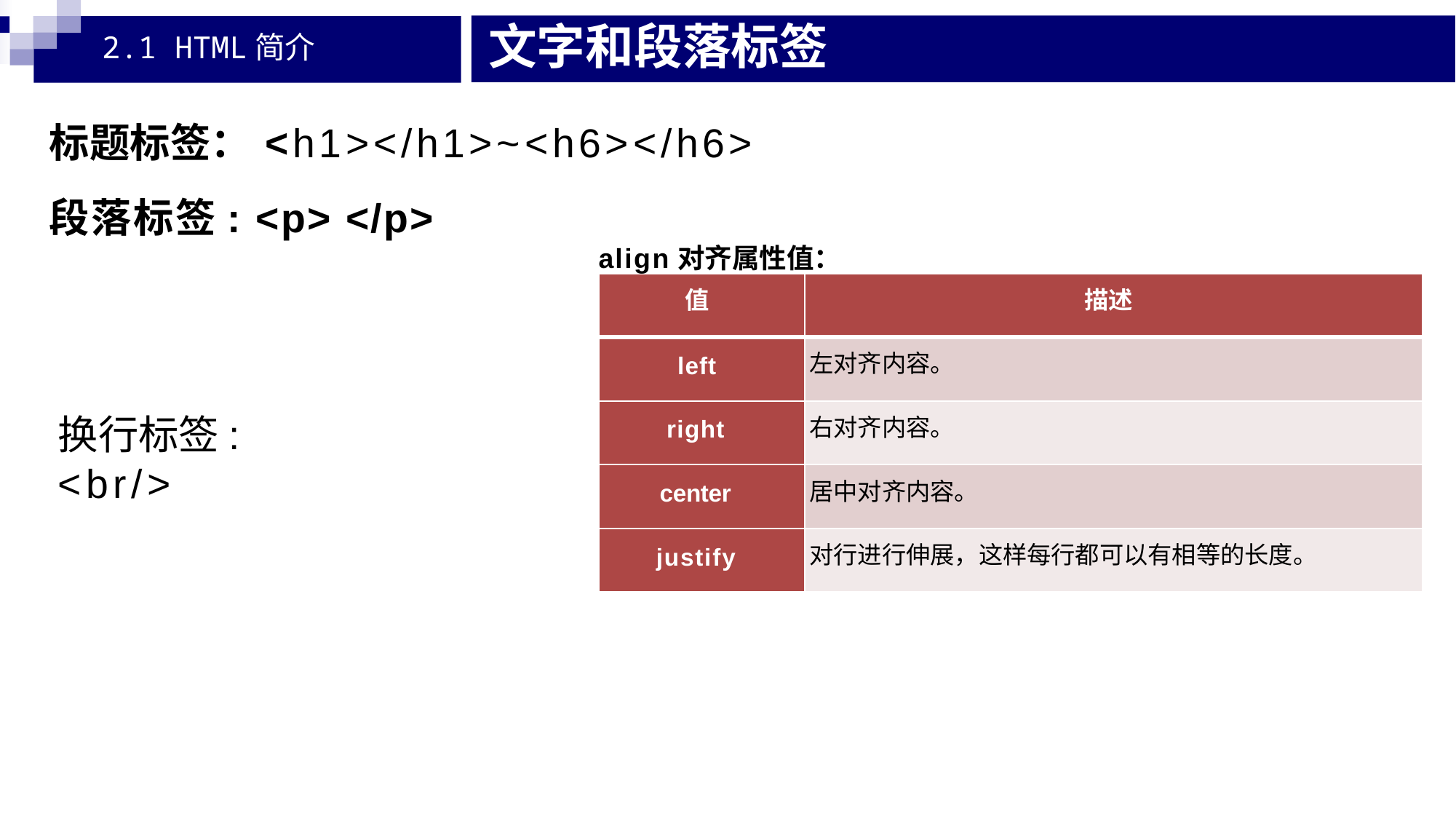

# 文字和段落标签
2.1 HTML简介
标题标签：<h1></h1>~<h6></h6>
段落标签: <p> </p>
align对齐属性值：
| 值 | 描述 |
| --- | --- |
| left | 左对齐内容。 |
| right | 右对齐内容。 |
| center | 居中对齐内容。 |
| justify | 对行进行伸展，这样每行都可以有相等的长度。 |
换行标签: <br/>